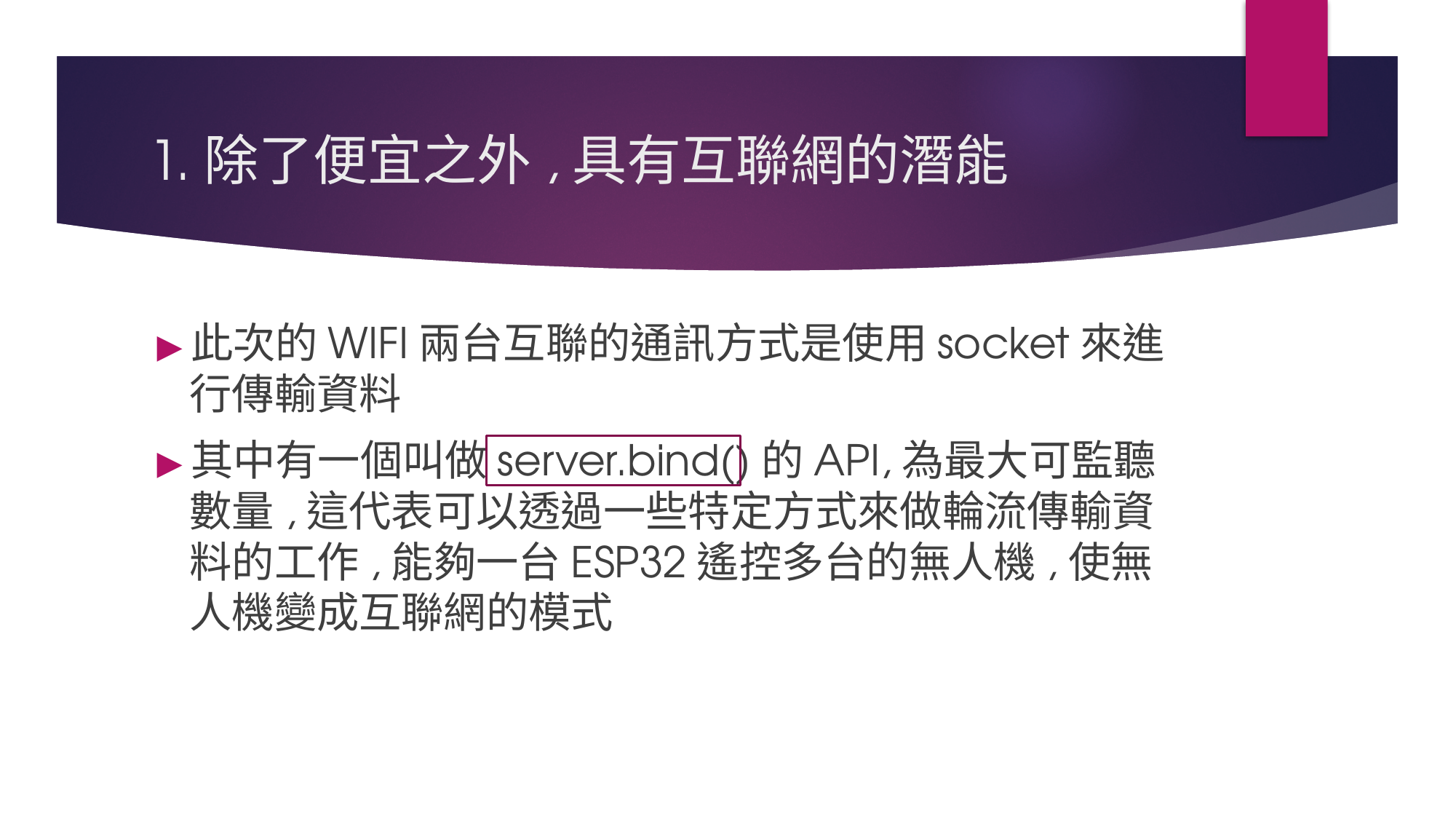

# 1.除了便宜之外,具有互聯網的潛能
此次的WIFI兩台互聯的通訊方式是使用socket來進行傳輸資料
其中有一個叫做server.bind()的API,為最大可監聽數量,這代表可以透過一些特定方式來做輪流傳輸資料的工作,能夠一台ESP32遙控多台的無人機,使無人機變成互聯網的模式